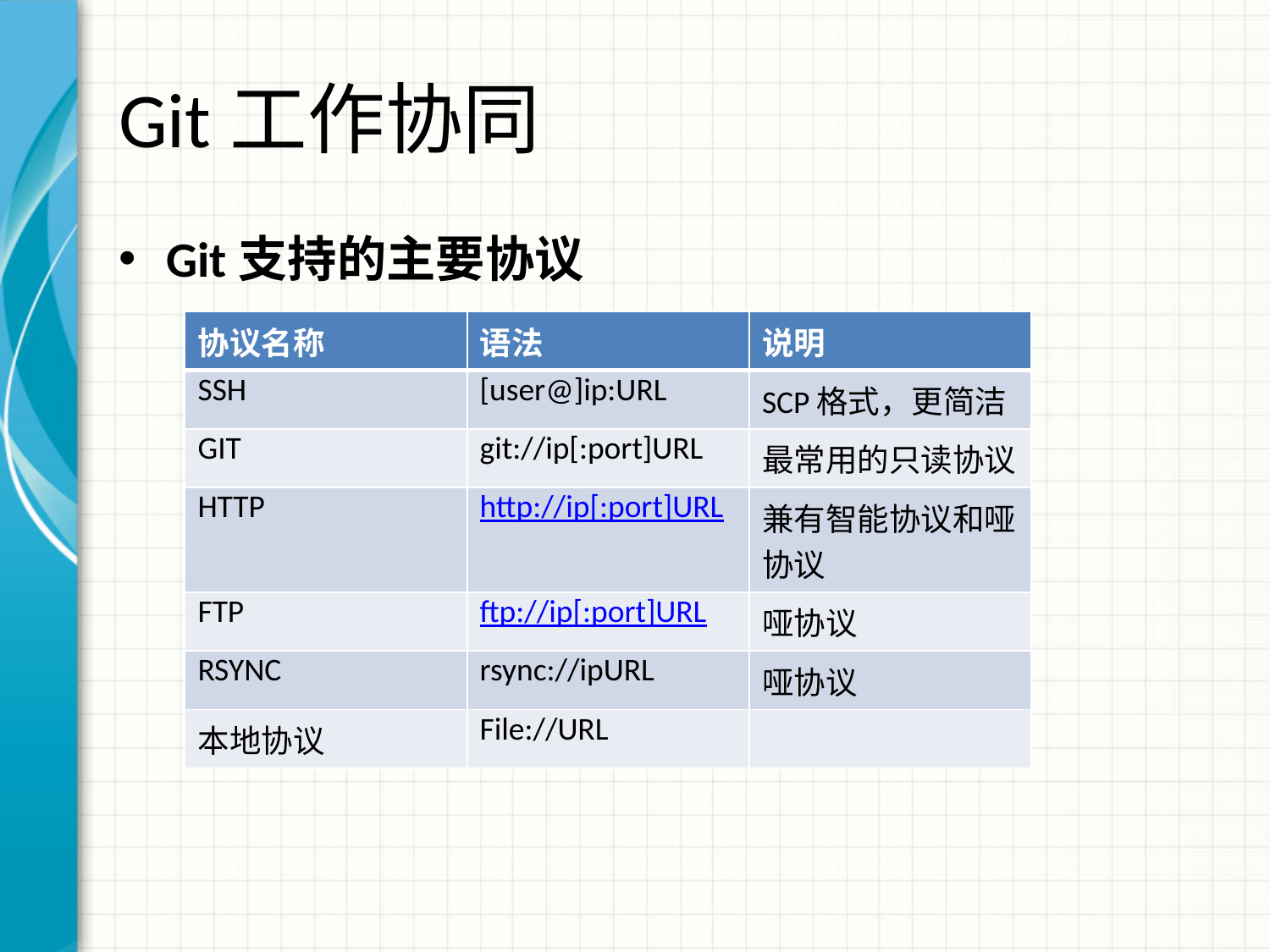

# Git工作协同
Git支持的主要协议

| 协议名称 | 语法 | 说明 |
| --- | --- | --- |
| SSH | [user@]ip:URL | SCP格式，更简洁 |
| GIT | git://ip[:port]URL | 最常用的只读协议 |
| HTTP | http://ip[:port]URL | 兼有智能协议和哑协议 |
| FTP | ftp://ip[:port]URL | 哑协议 |
| RSYNC | rsync://ipURL | 哑协议 |
| 本地协议 | File://URL |  |